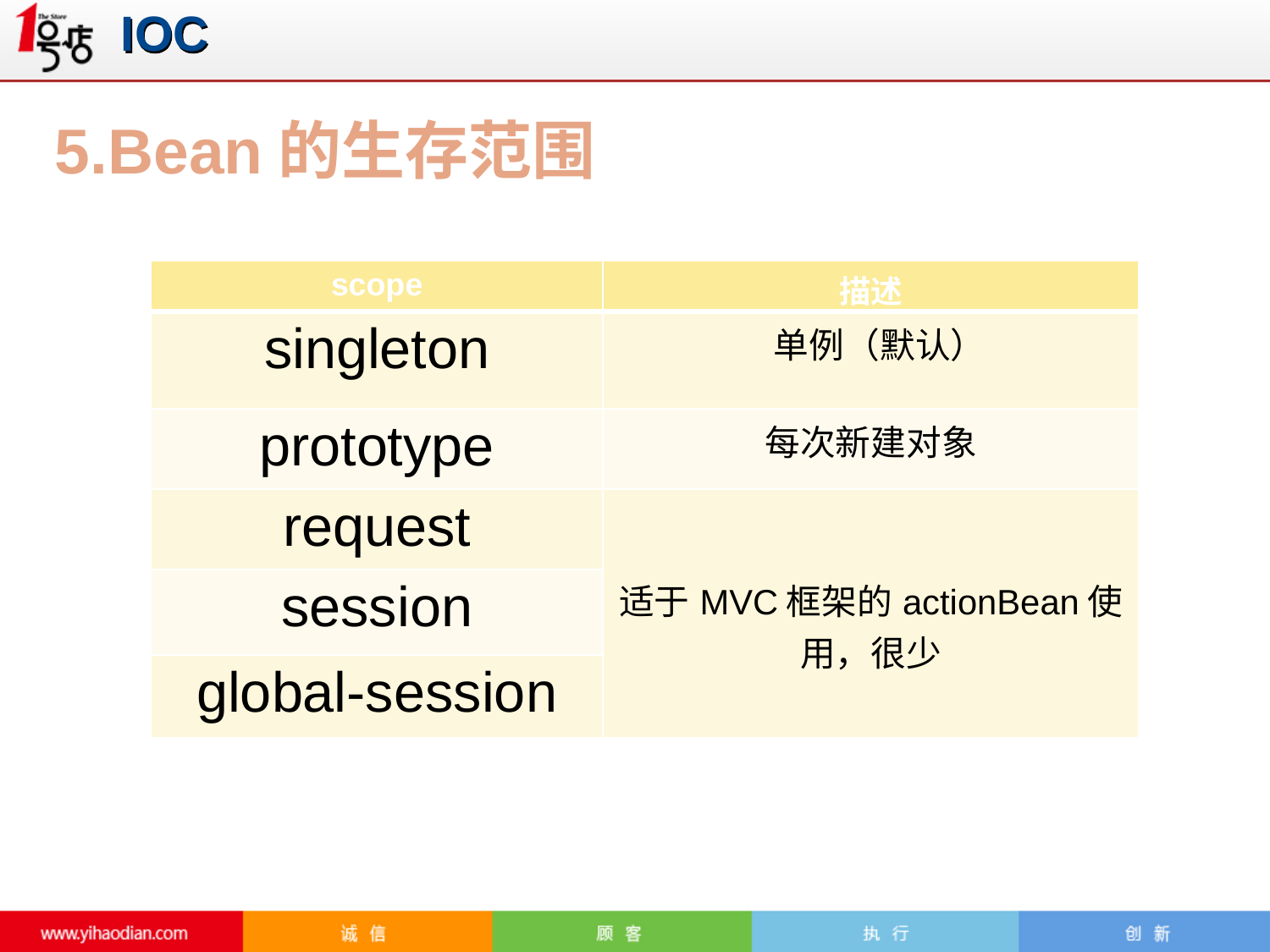

# IOC
5.Bean的生存范围
| scope | 描述 |
| --- | --- |
| singleton | 单例（默认） |
| prototype | 每次新建对象 |
| request | 适于MVC框架的actionBean使用，很少 |
| session |  |
| global-session |  |